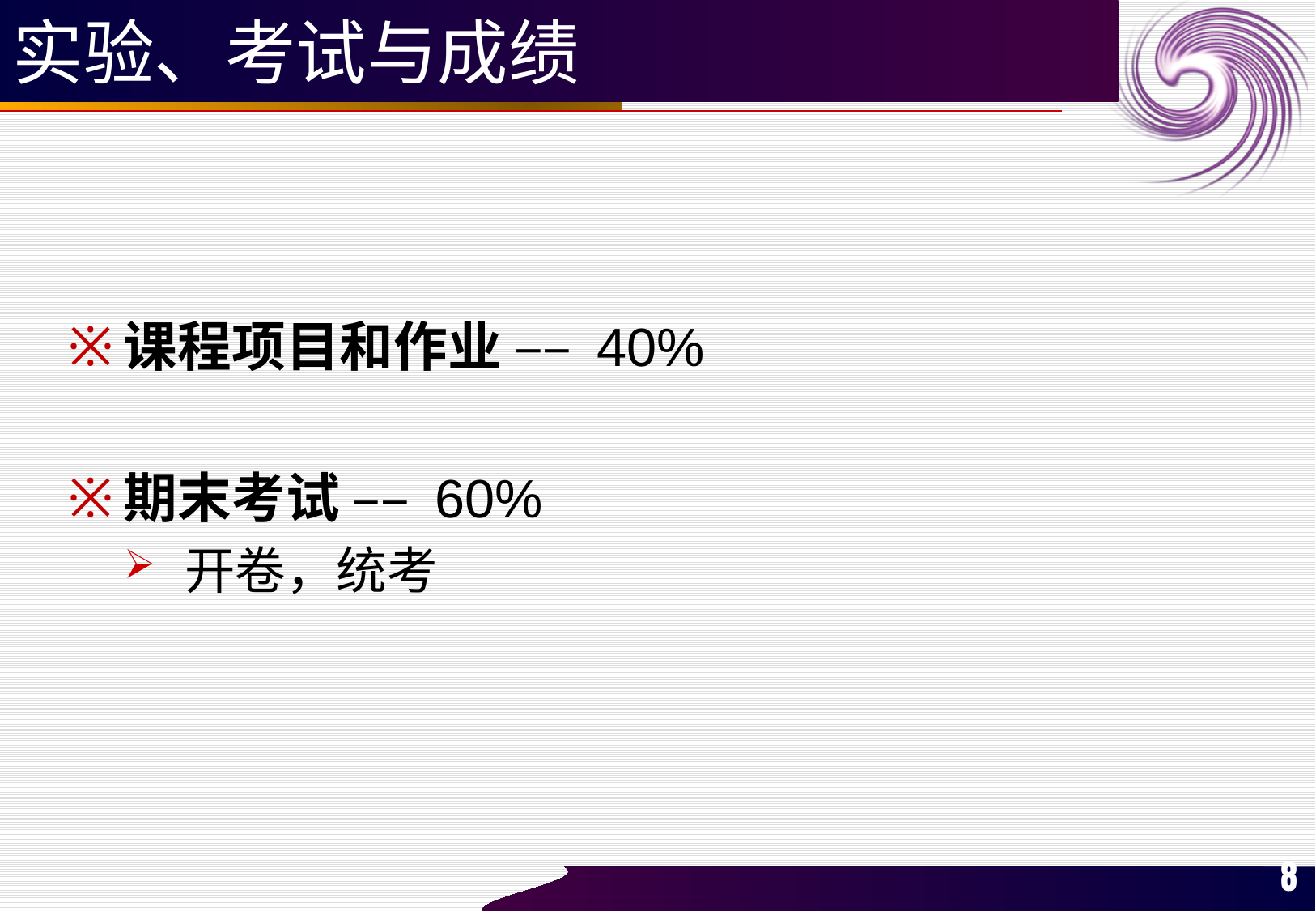

# 实验、考试与成绩
课程项目和作业 –– 40%

期末考试 –– 60%
开卷，统考

8